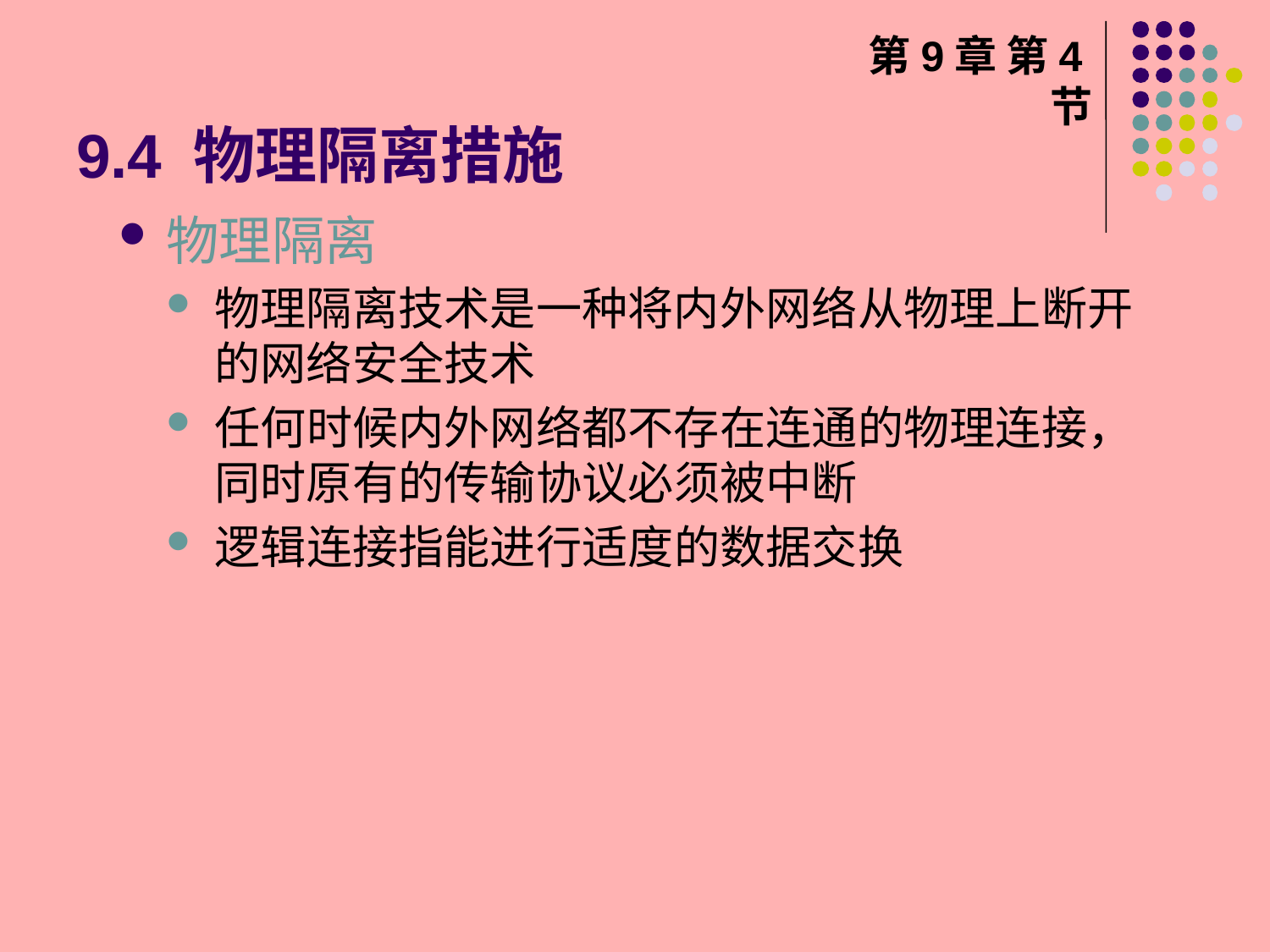

# 9.4 物理隔离措施
第9章 第4节
物理隔离
物理隔离技术是一种将内外网络从物理上断开的网络安全技术
任何时候内外网络都不存在连通的物理连接，同时原有的传输协议必须被中断
逻辑连接指能进行适度的数据交换